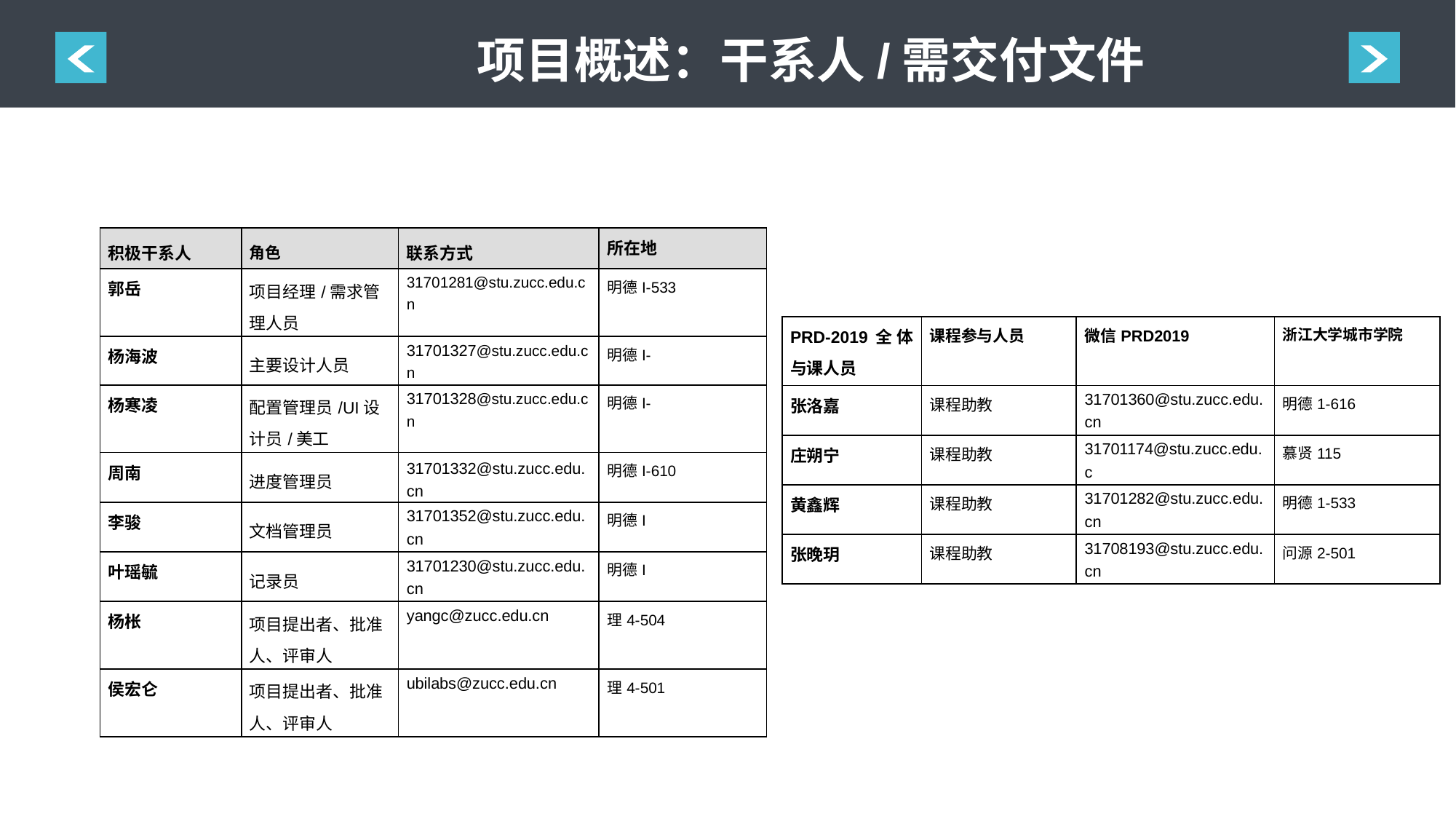

项目概述：干系人/需交付文件

| 积极干系人 | 角色 | 联系方式 | 所在地 |
| --- | --- | --- | --- |
| 郭岳 | 项目经理/需求管理人员 | 31701281@stu.zucc.edu.cn | 明德I-533 |
| 杨海波 | 主要设计人员 | 31701327@stu.zucc.edu.cn | 明德I- |
| 杨寒凌 | 配置管理员/UI设计员/美工 | 31701328@stu.zucc.edu.cn | 明德I- |
| 周南 | 进度管理员 | 31701332@stu.zucc.edu.cn | 明德I-610 |
| 李骏 | 文档管理员 | 31701352@stu.zucc.edu.cn | 明德I |
| 叶瑶毓 | 记录员 | 31701230@stu.zucc.edu.cn | 明德I |
| 杨枨 | 项目提出者、批准人、评审人 | yangc@zucc.edu.cn | 理4-504 |
| 侯宏仑 | 项目提出者、批准人、评审人 | ubilabs@zucc.edu.cn | 理4-501 |
| PRD-2019全体与课人员 | 课程参与人员 | 微信PRD2019 | 浙江大学城市学院 |
| --- | --- | --- | --- |
| 张洛嘉 | 课程助教 | 31701360@stu.zucc.edu.cn | 明德1-616 |
| 庄朔宁 | 课程助教 | 31701174@stu.zucc.edu.c | 慕贤115 |
| 黄鑫辉 | 课程助教 | 31701282@stu.zucc.edu.cn | 明德1-533 |
| 张晚玥 | 课程助教 | 31708193@stu.zucc.edu.cn | 问源2-501 |